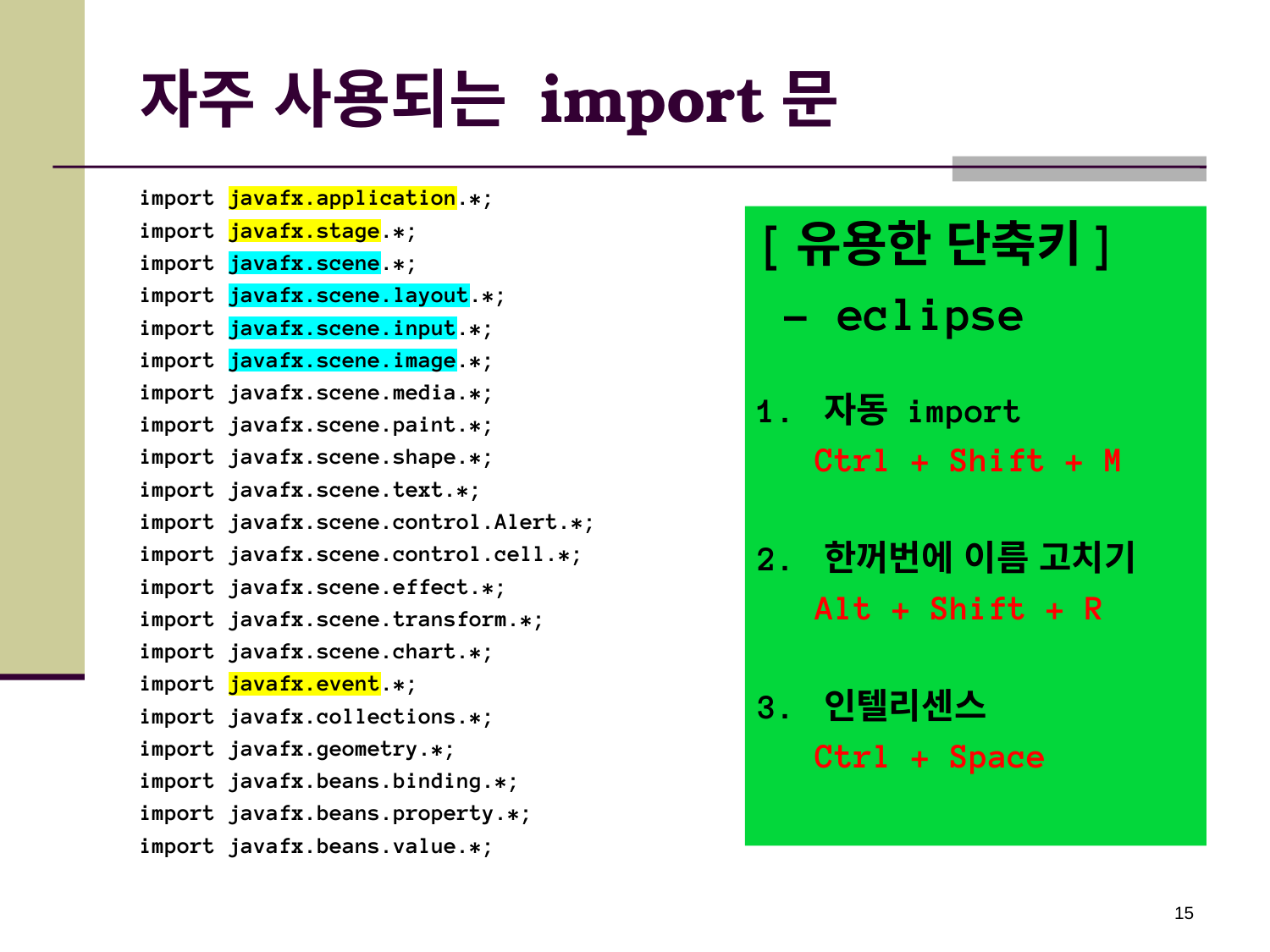

# 자주 사용되는 import문
import javafx.application.*;
import javafx.stage.*;
import javafx.scene.*;
import javafx.scene.layout.*;
import javafx.scene.input.*;
import javafx.scene.image.*;
import javafx.scene.media.*;
import javafx.scene.paint.*;
import javafx.scene.shape.*;
import javafx.scene.text.*;
import javafx.scene.control.Alert.*;
import javafx.scene.control.cell.*;
import javafx.scene.effect.*;
import javafx.scene.transform.*;
import javafx.scene.chart.*;
import javafx.event.*;
import javafx.collections.*;
import javafx.geometry.*;
import javafx.beans.binding.*;
import javafx.beans.property.*;
import javafx.beans.value.*;
[유용한 단축키]
 - eclipse

1. 자동 import
   Ctrl + Shift + M

2. 한꺼번에 이름 고치기
   Alt + Shift + R

3. 인텔리센스
   Ctrl + Space
15